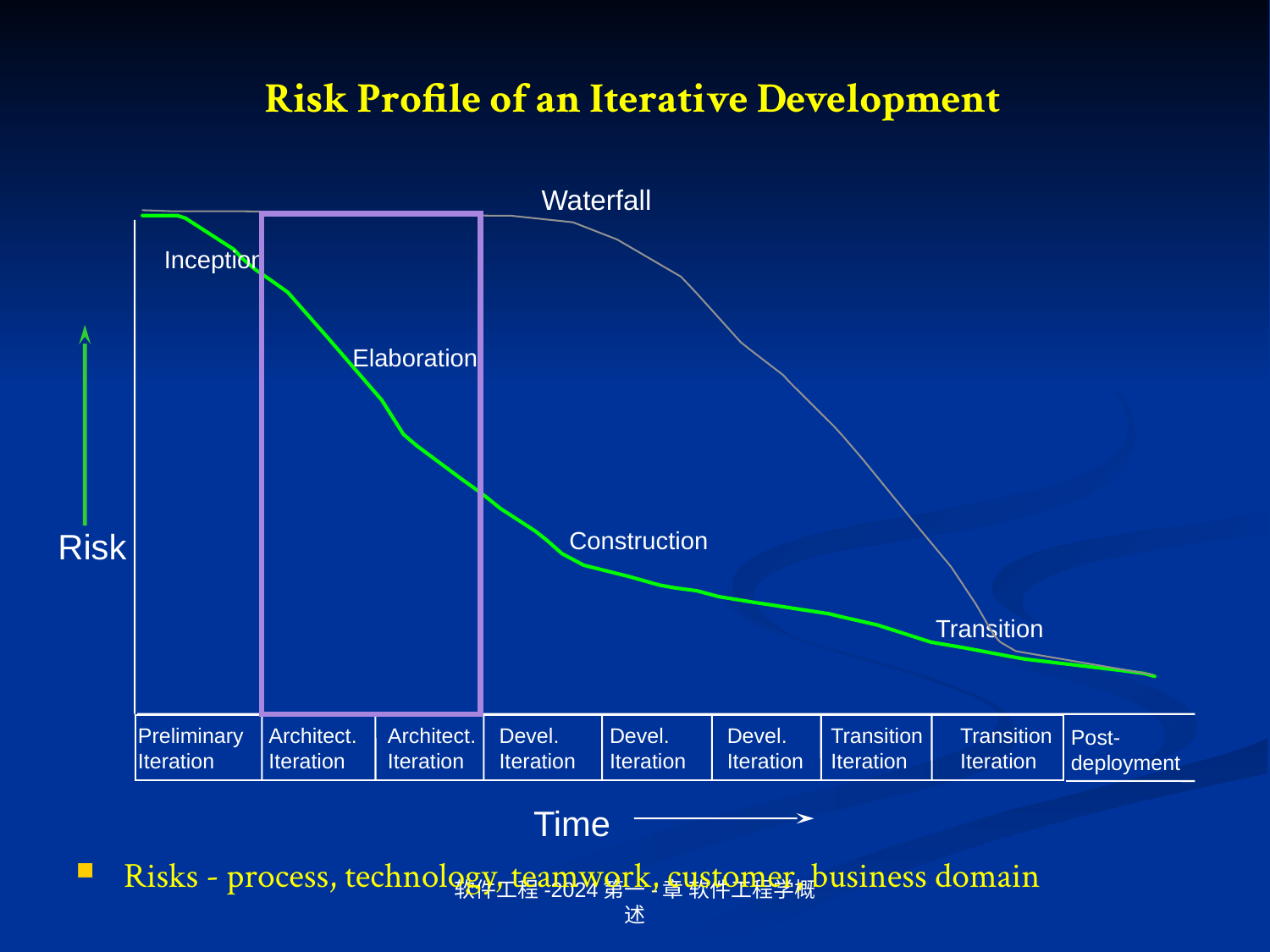

# Risk Profile of an Iterative Development
Waterfall

Inception

Elaboration
Construction
Transition

Preliminary
Iteration
Architect.
Iteration
Architect.
Iteration
Devel.
Iteration
Devel.
Iteration
Devel.
Iteration
Transition
Iteration
Transition
Iteration
Post-
deployment

Time

Risk
Risks - process, technology, teamwork, customer, business domain
软件工程-2024第一-章 软件工程学概述
116